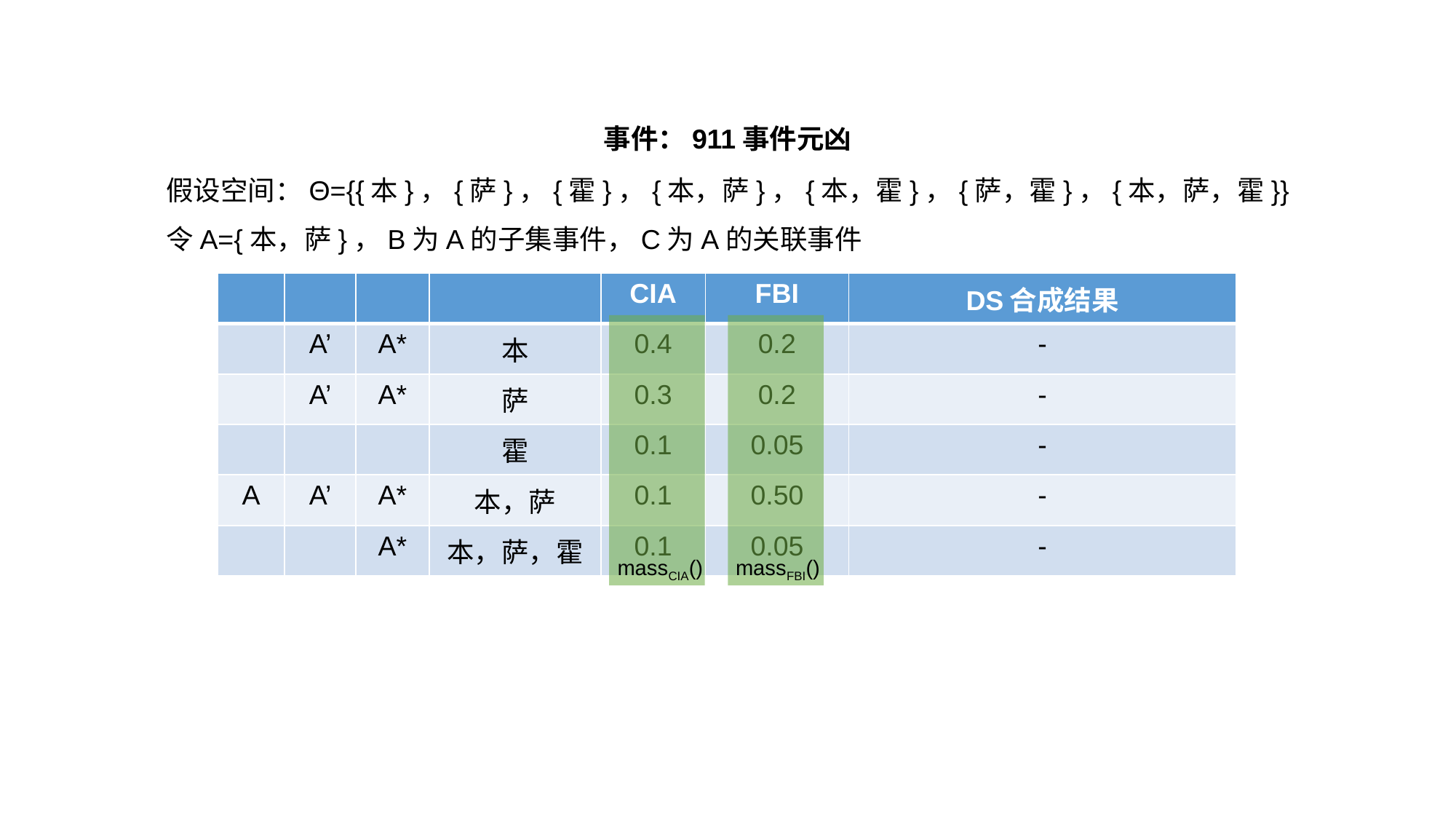

事件：911事件元凶
假设空间：Θ={{本}，{萨}，{霍}，{本，萨}，{本，霍}，{萨，霍}，{本，萨，霍}}
令A={本，萨}，B为A的子集事件，C为A的关联事件
|  |  |  |  | CIA | FBI | DS合成结果 |
| --- | --- | --- | --- | --- | --- | --- |
|  | A’ | A\* | 本 | 0.4 | 0.2 | - |
|  | A’ | A\* | 萨 | 0.3 | 0.2 | - |
|  |  |  | 霍 | 0.1 | 0.05 | - |
| A | A’ | A\* | 本，萨 | 0.1 | 0.50 | - |
|  |  | A\* | 本，萨，霍 | 0.1 | 0.05 | - |

massCIA()

massFBI()